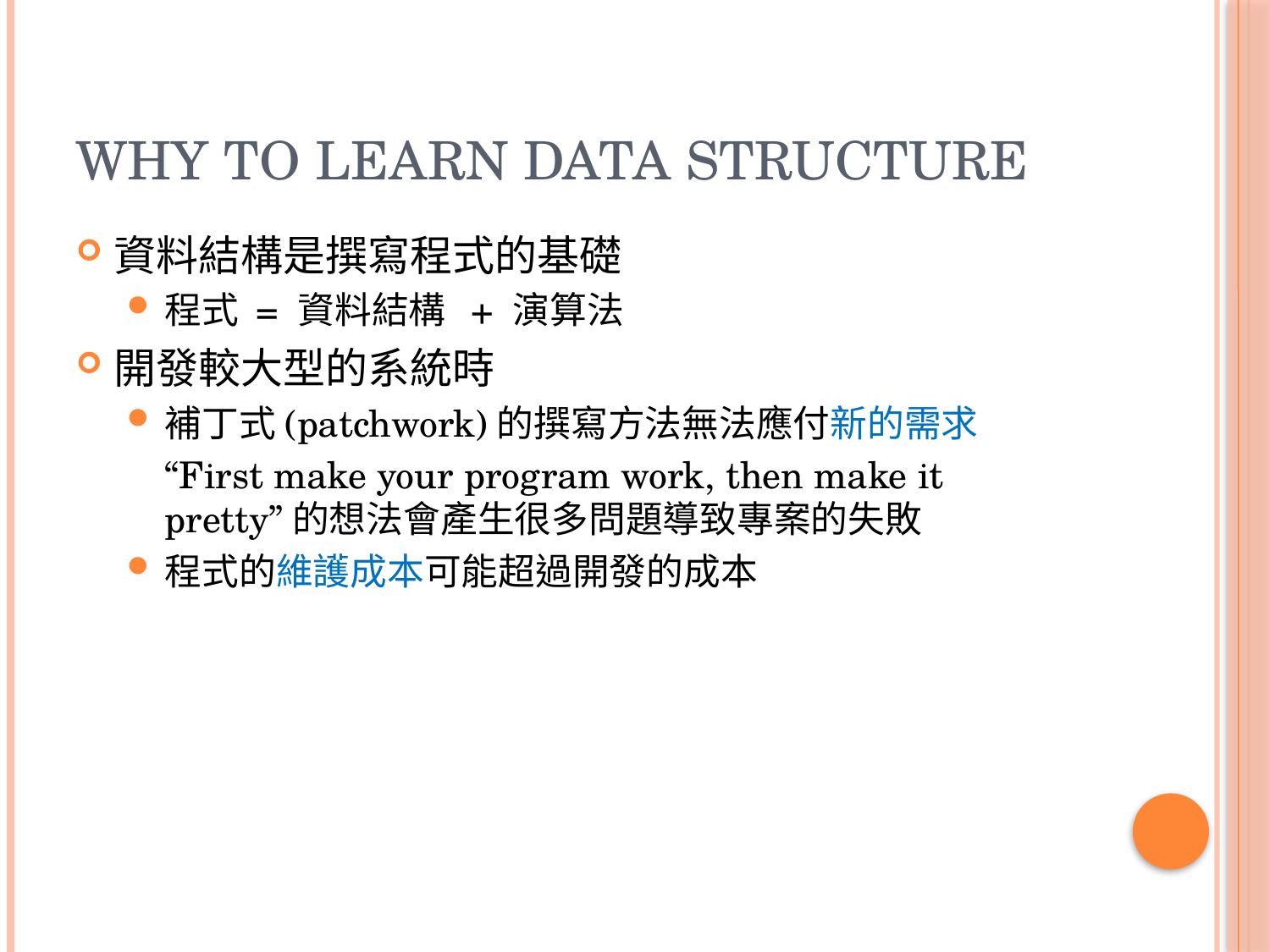

# Why To Learn Data Structure
資料結構是撰寫程式的基礎
程式 = 資料結構  + 演算法
開發較大型的系統時
補丁式(patchwork)的撰寫方法無法應付新的需求
	“First make your program work, then make it pretty”的想法會產生很多問題導致專案的失敗
程式的維護成本可能超過開發的成本